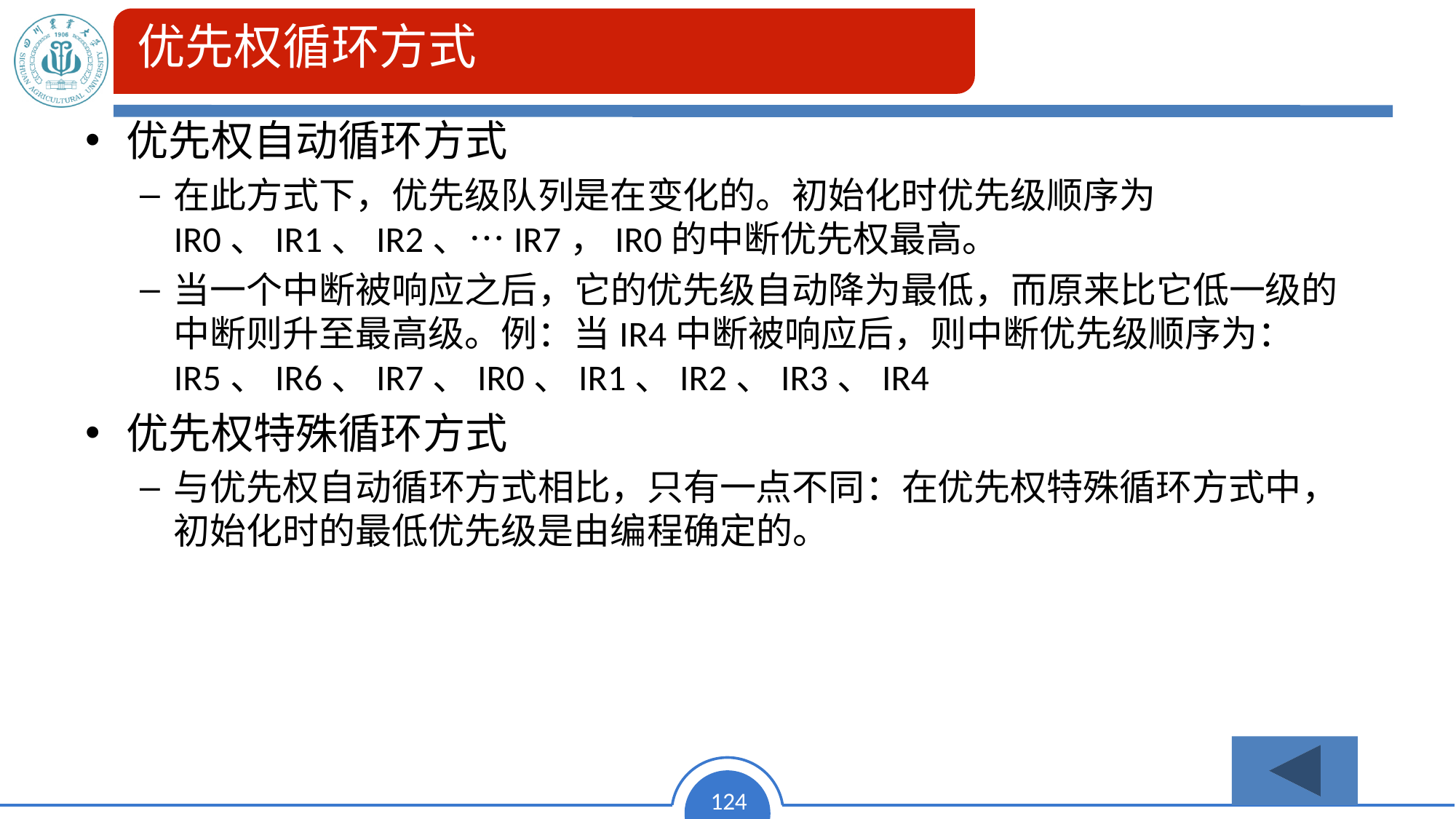

# 优先权循环方式
优先权自动循环方式
在此方式下，优先级队列是在变化的。初始化时优先级顺序为IR0、IR1、IR2、…IR7，IR0的中断优先权最高。
当一个中断被响应之后，它的优先级自动降为最低，而原来比它低一级的中断则升至最高级。例：当IR4中断被响应后，则中断优先级顺序为：IR5、IR6、IR7、IR0、IR1、IR2、IR3、IR4
优先权特殊循环方式
与优先权自动循环方式相比，只有一点不同：在优先权特殊循环方式中，初始化时的最低优先级是由编程确定的。